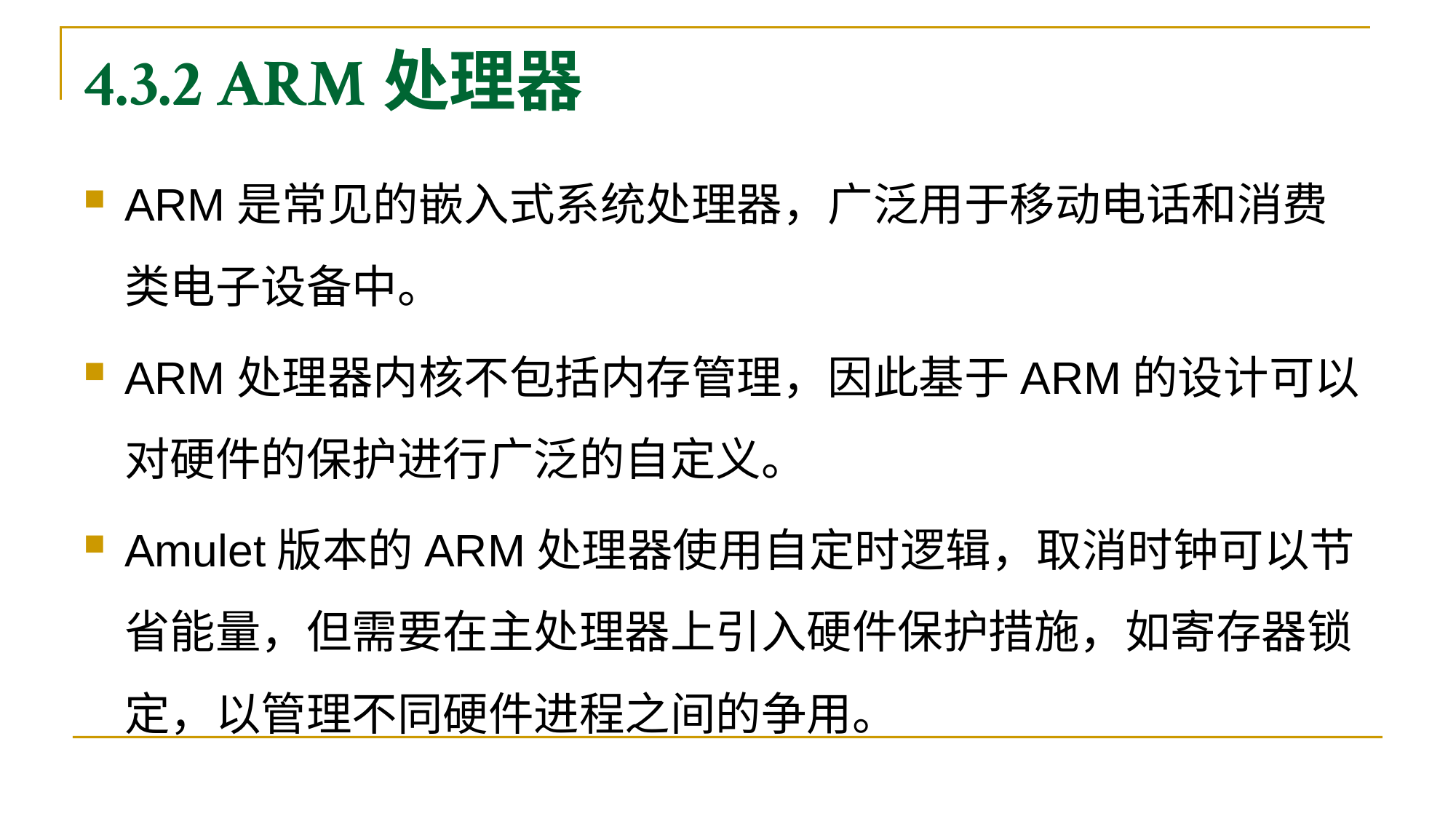

# 4.3.2 ARM处理器
ARM是常见的嵌入式系统处理器，广泛用于移动电话和消费类电子设备中。
ARM处理器内核不包括内存管理，因此基于ARM的设计可以对硬件的保护进行广泛的自定义。
Amulet版本的ARM处理器使用自定时逻辑，取消时钟可以节省能量，但需要在主处理器上引入硬件保护措施，如寄存器锁定，以管理不同硬件进程之间的争用。